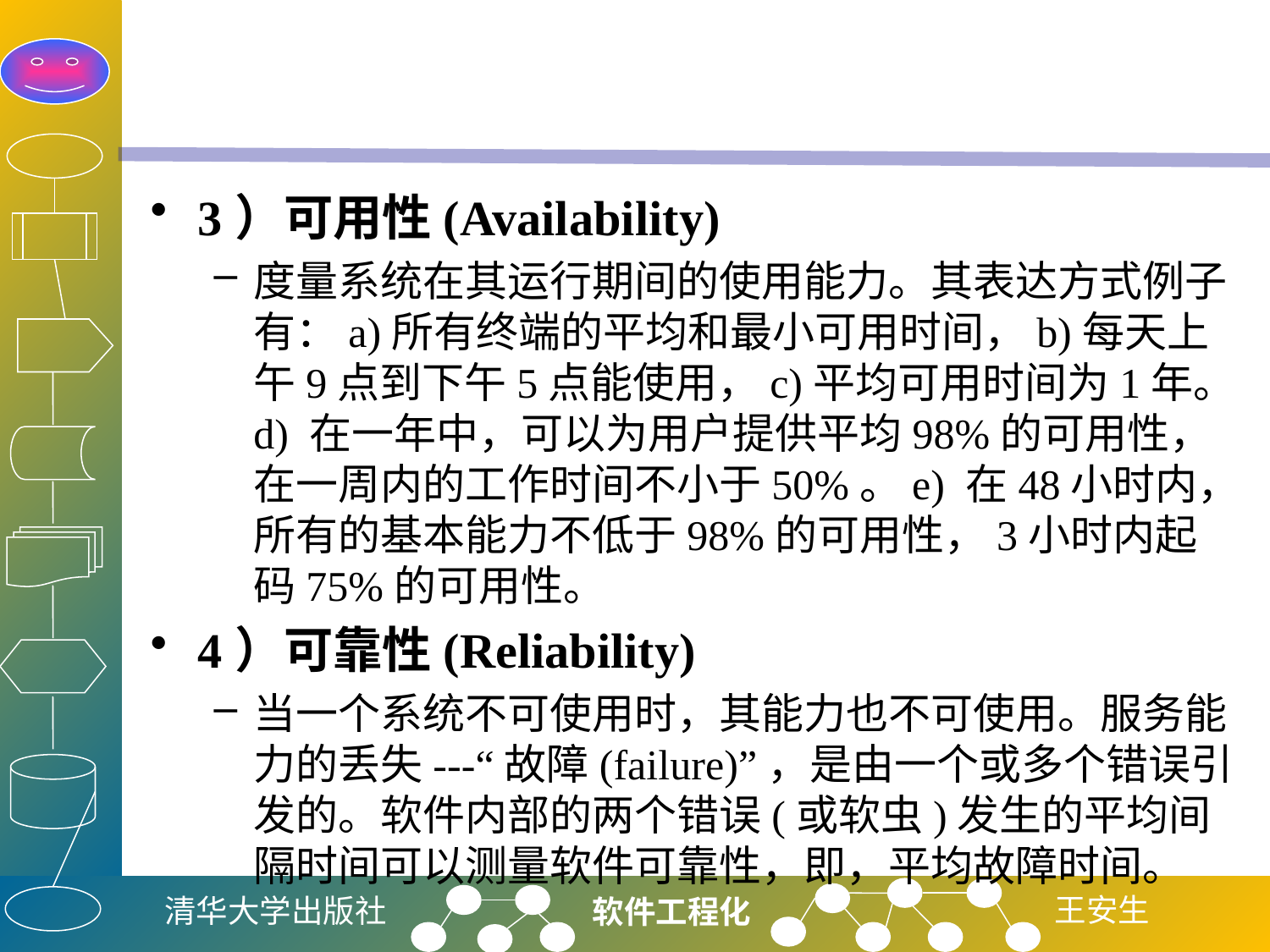

#
3）可用性(Availability)
度量系统在其运行期间的使用能力。其表达方式例子有：a)所有终端的平均和最小可用时间，b)每天上午9点到下午5点能使用，c)平均可用时间为1年。d) 在一年中，可以为用户提供平均98%的可用性，在一周内的工作时间不小于50%。e) 在48小时内，所有的基本能力不低于98%的可用性，3小时内起码75%的可用性。
4）可靠性(Reliability)
当一个系统不可使用时，其能力也不可使用。服务能力的丢失---“故障(failure)”，是由一个或多个错误引发的。软件内部的两个错误(或软虫)发生的平均间隔时间可以测量软件可靠性，即，平均故障时间。